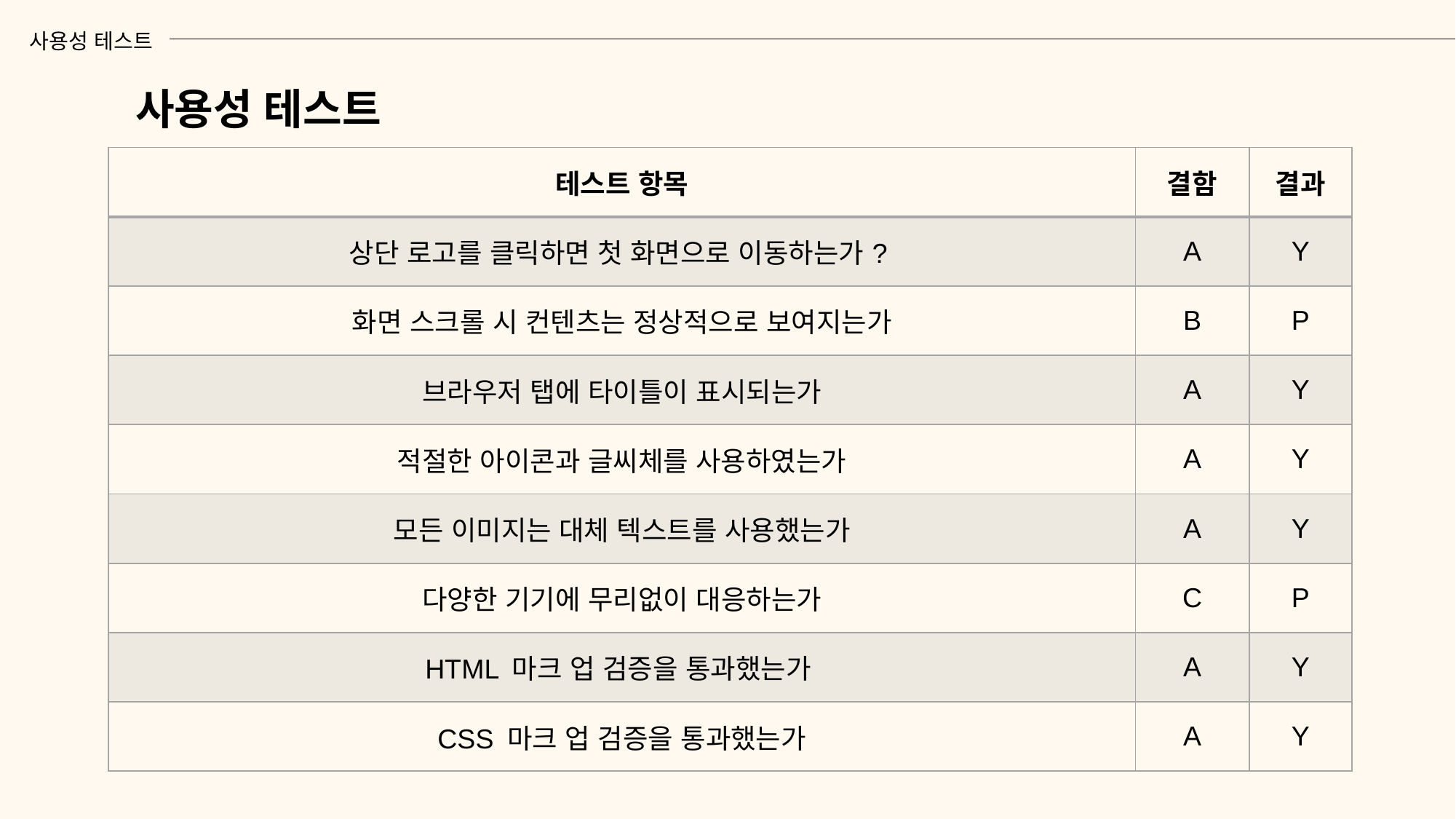

사용성 테스트
사용성 테스트
| 테스트 항목 | 결함 | 결과 |
| --- | --- | --- |
| 상단 로고를 클릭하면 첫 화면으로 이동하는가? | A | Y |
| 화면 스크롤 시 컨텐츠는 정상적으로 보여지는가 | B | P |
| 브라우저 탭에 타이틀이 표시되는가 | A | Y |
| 적절한 아이콘과 글씨체를 사용하였는가 | A | Y |
| 모든 이미지는 대체 텍스트를 사용했는가 | A | Y |
| 다양한 기기에 무리없이 대응하는가 | C | P |
| HTML 마크 업 검증을 통과했는가 | A | Y |
| CSS 마크 업 검증을 통과했는가 | A | Y |